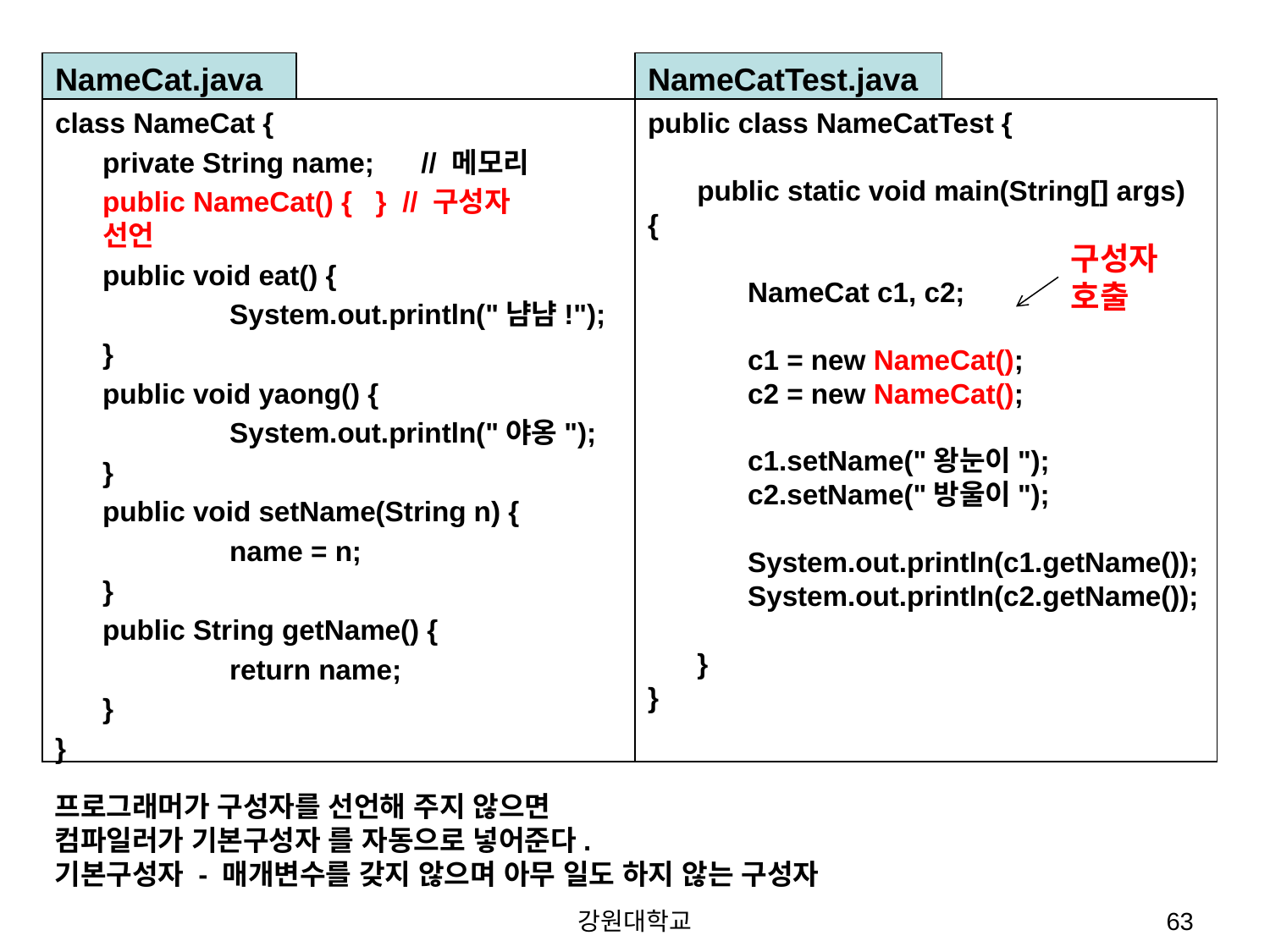

NameCat.java
NameCatTest.java
public class NameCatTest {

	public static void main(String[] args) {

		NameCat c1, c2;

		c1 = new NameCat();
		c2 = new NameCat();

		c1.setName("왕눈이");
		c2.setName("방울이");

		System.out.println(c1.getName());
		System.out.println(c2.getName());

	}
}

class NameCat {
	private String name;      // 메모리
	public NameCat() {   }  // 구성자	선언
	public void eat() {
		System.out.println("냠냠!");
	}
	public void yaong() {
		System.out.println("야옹");
	}
	public void setName(String n) {
		name = n;
	}
	public String getName() {
		return name;
	}
}
구성자 호출
프로그래머가 구성자를 선언해 주지 않으면
컴파일러가 기본구성자 를 자동으로 넣어준다.
기본구성자 - 매개변수를 갖지 않으며 아무 일도 하지 않는 구성자
강원대학교
63